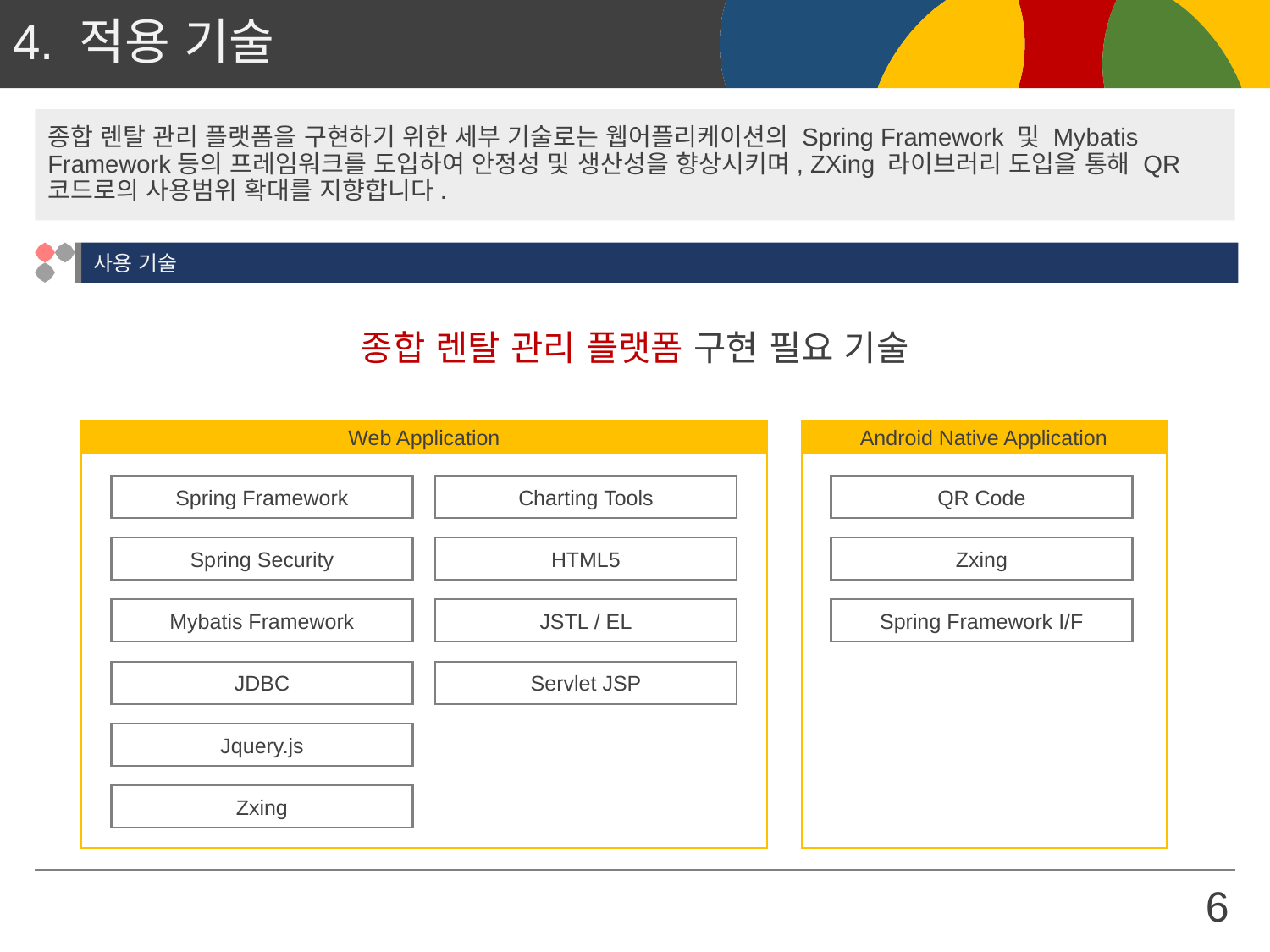

# 4. 적용 기술
종합 렌탈 관리 플랫폼을 구현하기 위한 세부 기술로는 웹어플리케이션의 Spring Framework 및 Mybatis Framework등의 프레임워크를 도입하여 안정성 및 생산성을 향상시키며, ZXing 라이브러리 도입을 통해 QR코드로의 사용범위 확대를 지향합니다.

사용 기술
종합 렌탈 관리 플랫폼 구현 필요 기술
Web Application

Android Native Application

QR Code
Spring Framework
Charting Tools
HTML5
Spring Security
Zxing
JSTL / EL
Mybatis Framework
Spring Framework I/F
Servlet JSP
JDBC
Jquery.js
Zxing